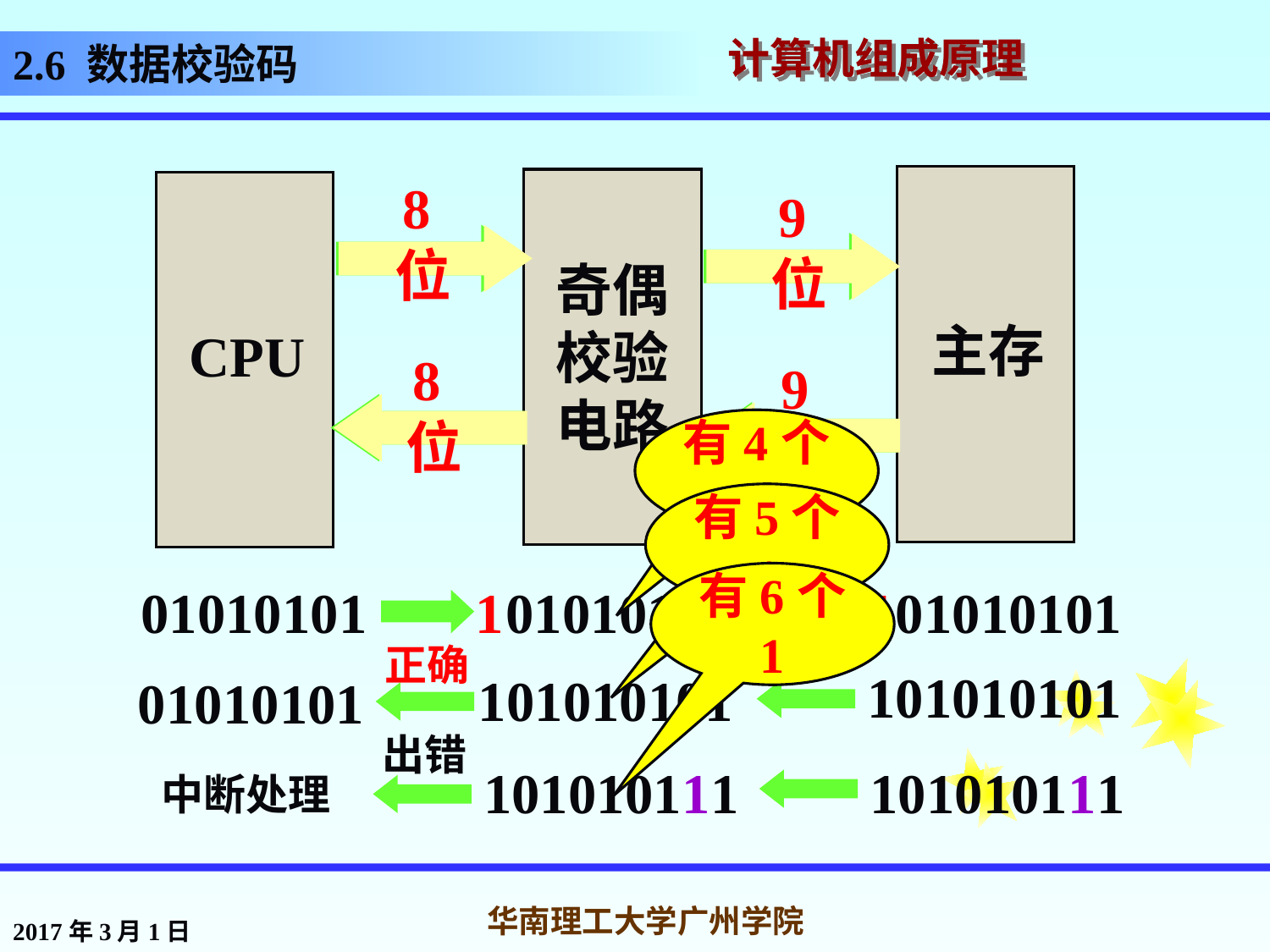

# 2.6 数据校验码

主存

奇偶校验电路

CPU

8位
9位

8位
9位

有4个1
有5个1
有6个1
01010101
01010101
1
101010101

正确
101010101
101010101
01010101

出错
101010111
101010111
中断处理

2017年3月1日
华南理工大学广州学院